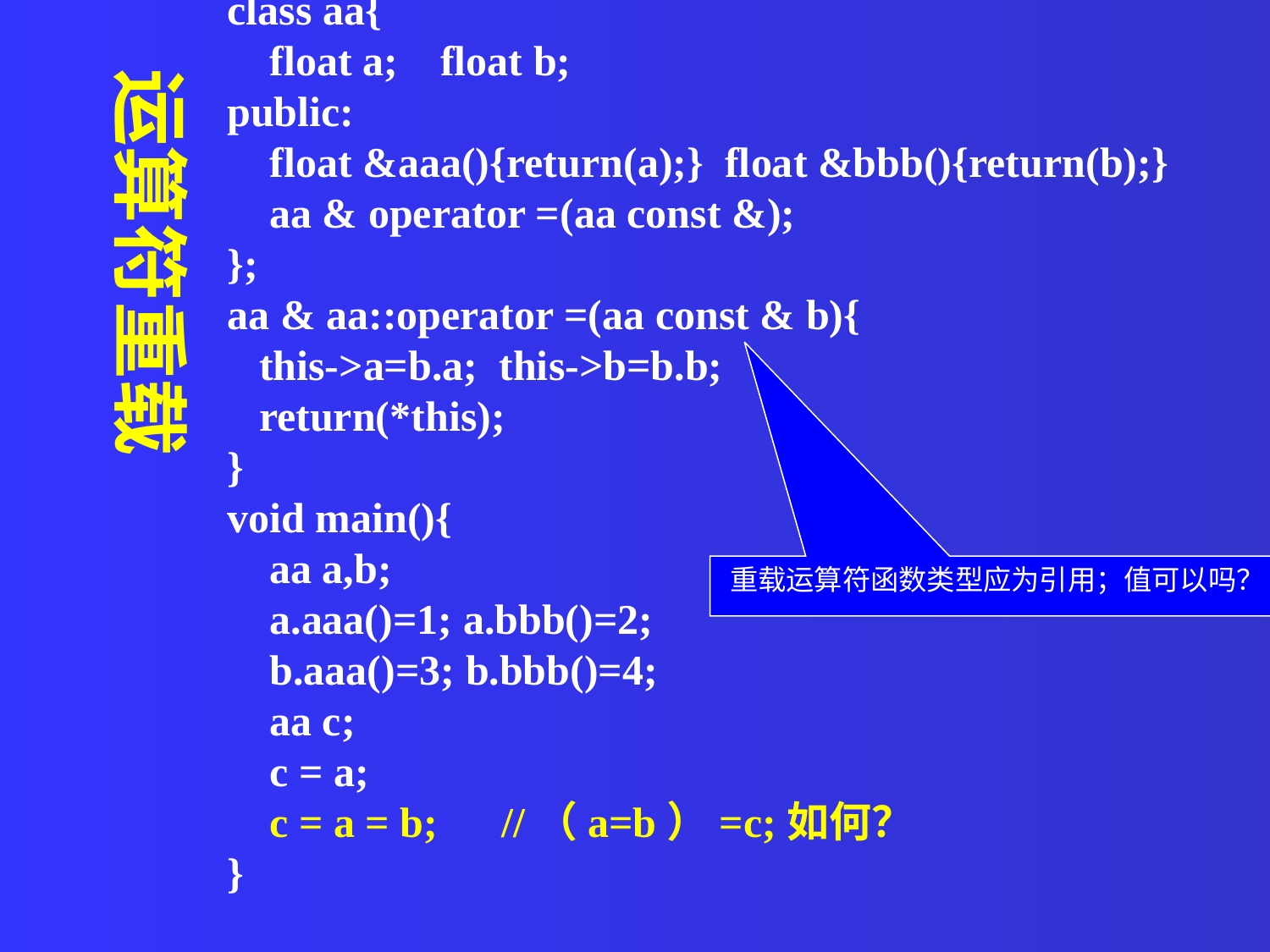

class aa{
    float a;    float b;
public:
    float &aaa(){return(a);}  float &bbb(){return(b);}
    aa & operator =(aa const &);
};
aa & aa::operator =(aa const & b){
   this->a=b.a;  this->b=b.b;
   return(*this);
}
void main(){
    aa a,b;
    a.aaa()=1; a.bbb()=2;
    b.aaa()=3; b.bbb()=4;
    aa c;
    c = a;
    c = a = b;      //（a=b）=c;如何？
}
运算符重载
重载运算符函数类型应为引用；值可以吗？